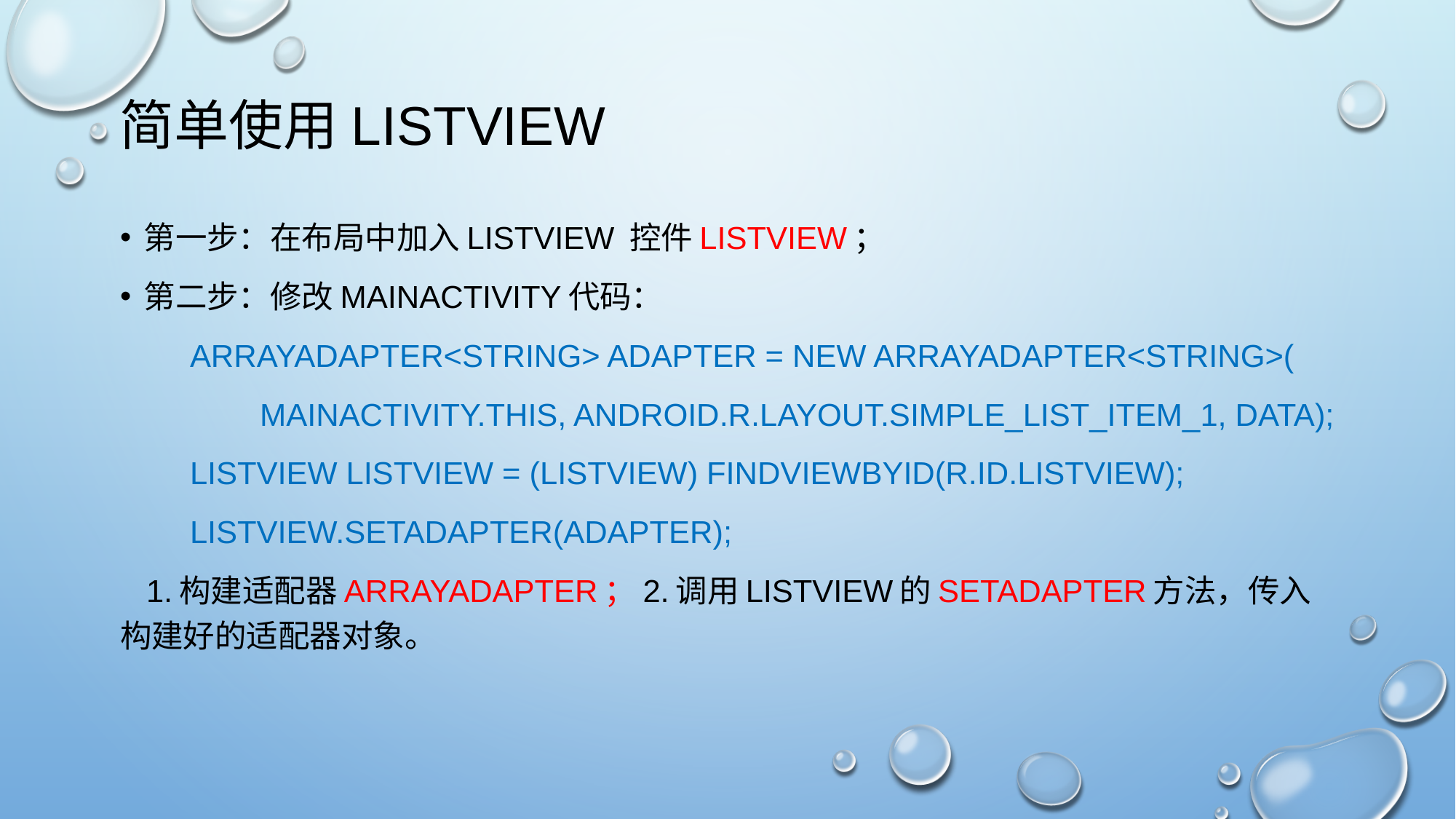

# 简单使用ListView
第一步：在布局中加入ListView 控件ListView；
第二步：修改MainActivity代码：
        ArrayAdapter<String> adapter = new ArrayAdapter<String>(
                MainActivity.this, android.R.layout.simple_list_item_1, data);
        ListView listView = (ListView) findViewById(R.id.listView);
        listView.setAdapter(adapter);
   1.构建适配器ArrayAdapter；2.调用ListView的setAdapter方法，传入构建好的适配器对象。